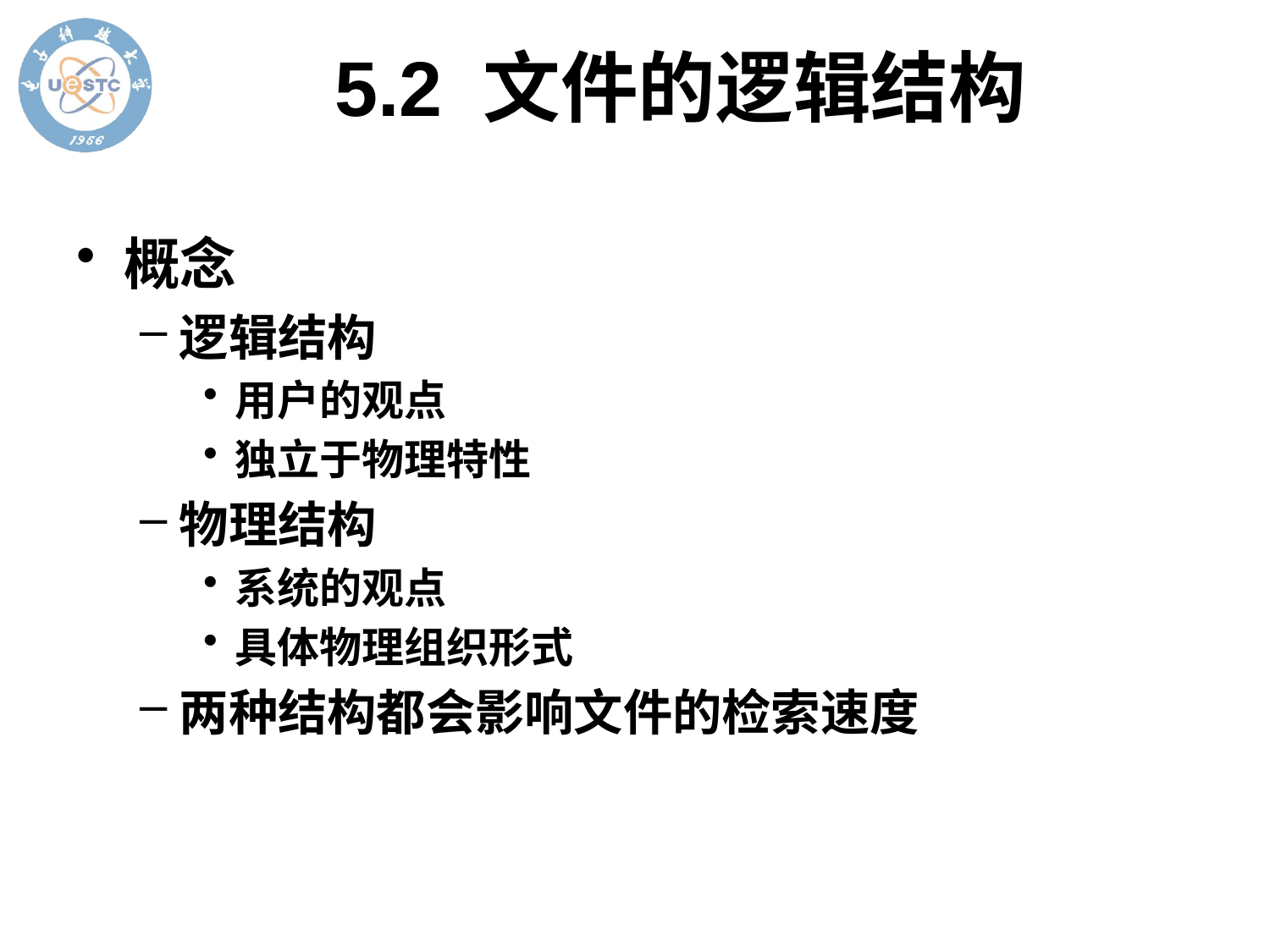

# 5.2 文件的逻辑结构
概念
逻辑结构
用户的观点
独立于物理特性
物理结构
系统的观点
具体物理组织形式
两种结构都会影响文件的检索速度